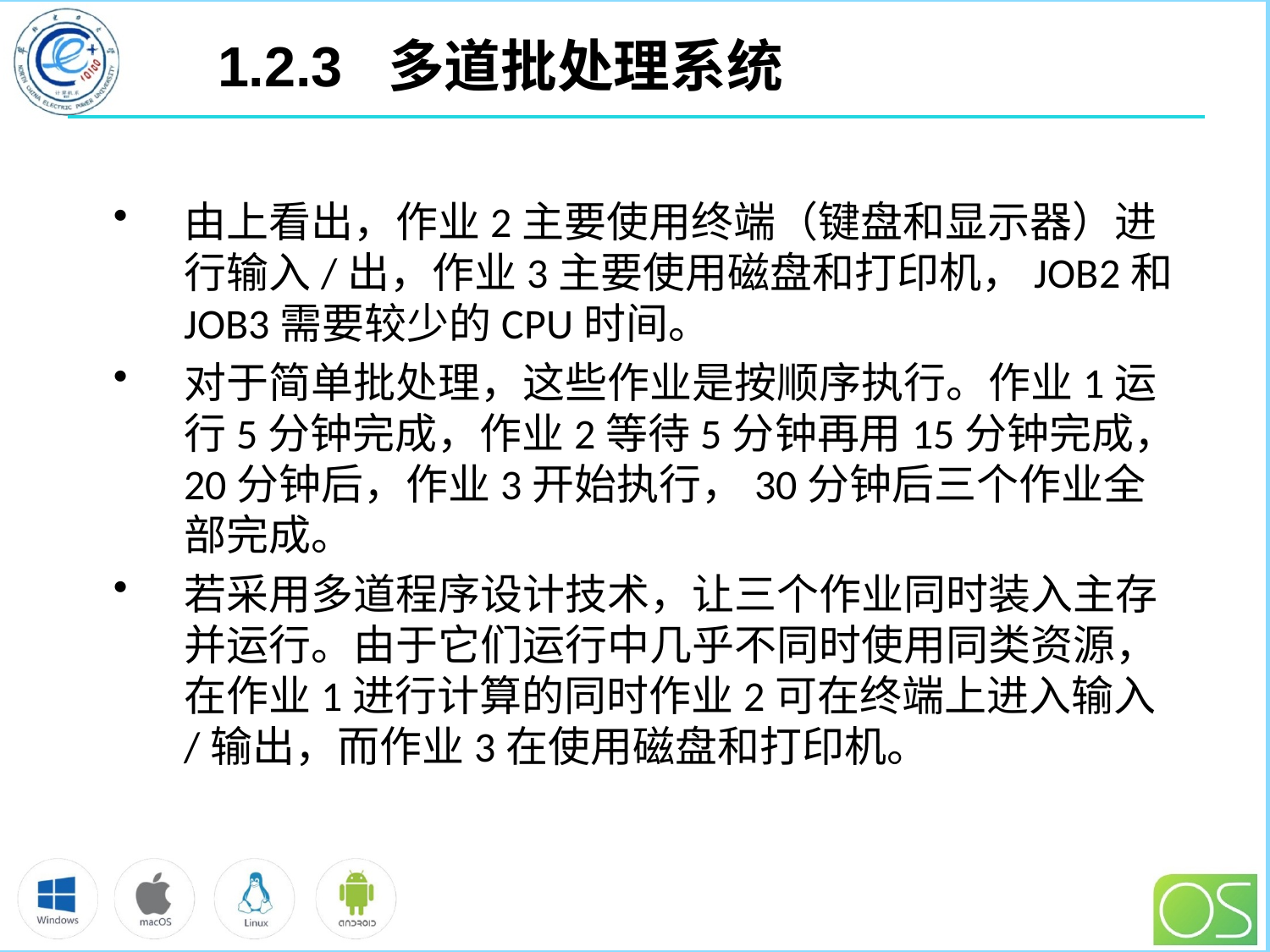

# 1.2.3  多道批处理系统
由上看出，作业2主要使用终端（键盘和显示器）进行输入/出，作业3主要使用磁盘和打印机，JOB2和JOB3需要较少的CPU时间。
对于简单批处理，这些作业是按顺序执行。作业1运行5分钟完成，作业2等待5分钟再用15分钟完成，20分钟后，作业3开始执行，30分钟后三个作业全部完成。
若采用多道程序设计技术，让三个作业同时装入主存并运行。由于它们运行中几乎不同时使用同类资源，在作业1进行计算的同时作业2可在终端上进入输入/输出，而作业3在使用磁盘和打印机。